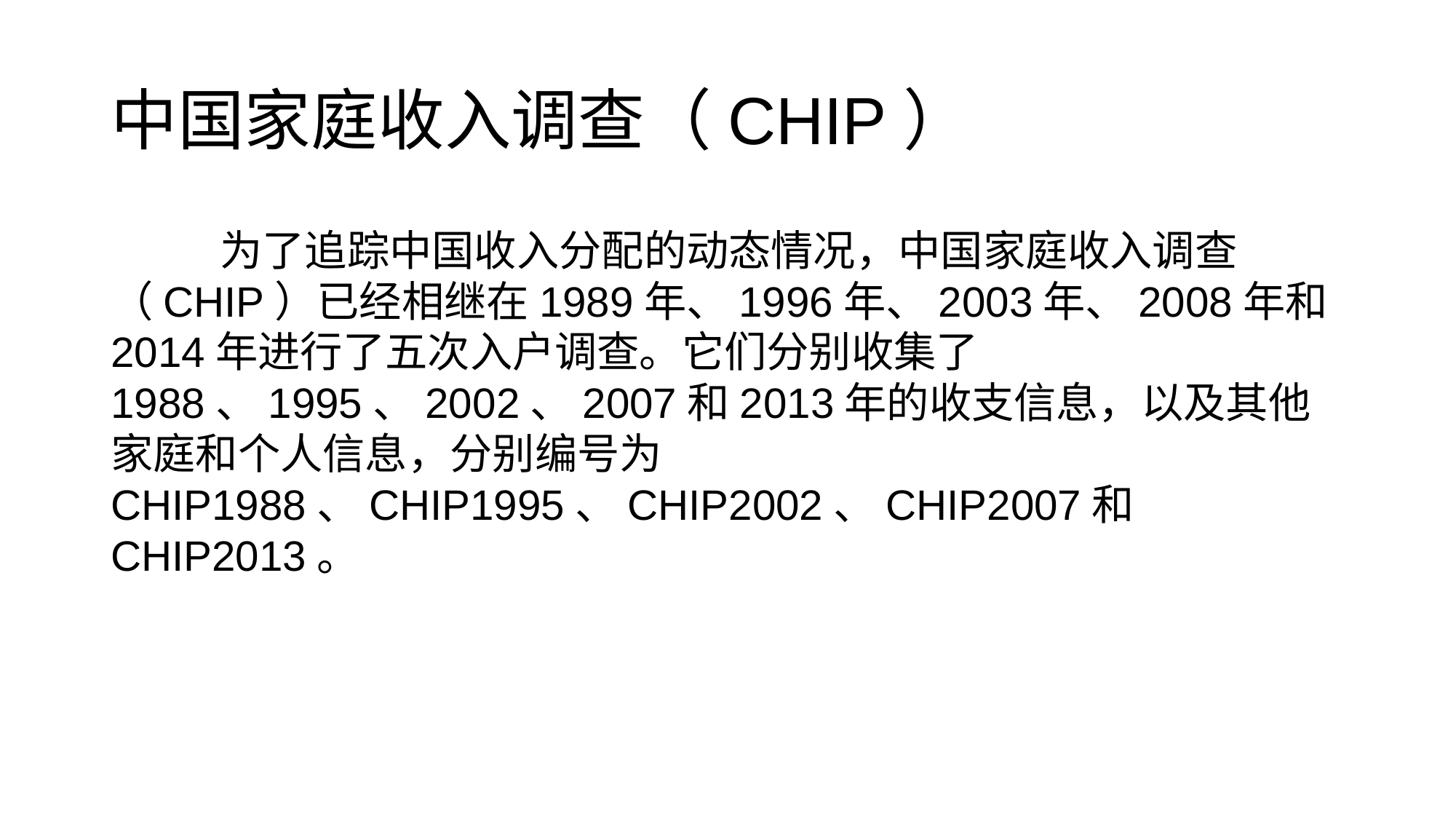

# 中国家庭收入调查（CHIP）
	为了追踪中国收入分配的动态情况，中国家庭收入调查（CHIP）已经相继在1989年、1996年、2003年、2008年和2014年进行了五次入户调查。它们分别收集了1988、1995、2002、2007和2013年的收支信息，以及其他家庭和个人信息，分别编号为CHIP1988、CHIP1995、CHIP2002、CHIP2007和CHIP2013。